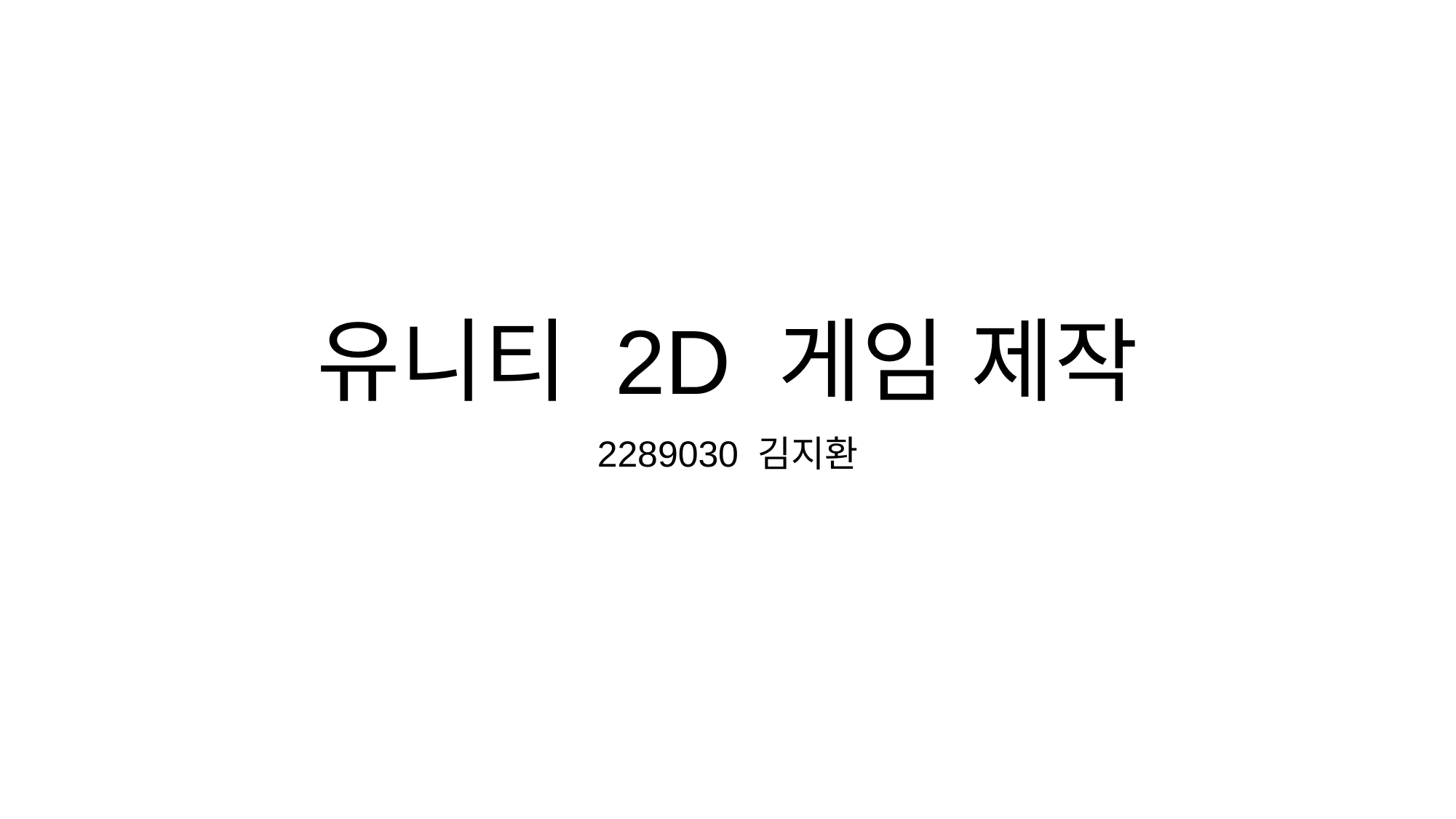

# 유니티 2D 게임 제작
2289030 김지환